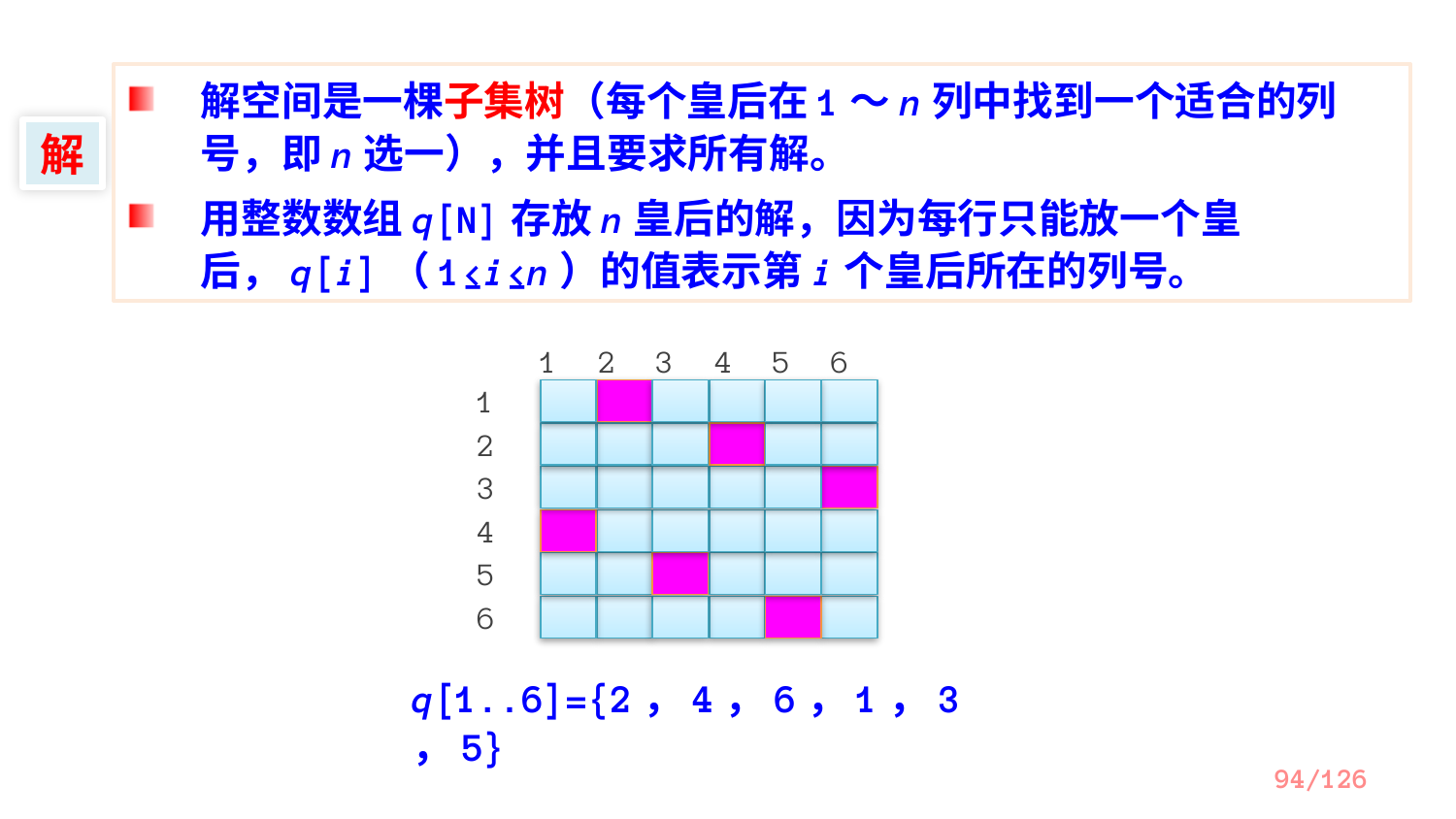

解空间是一棵子集树（每个皇后在1～n列中找到一个适合的列号，即n选一），并且要求所有解。
用整数数组q[N]存放n皇后的解，因为每行只能放一个皇后，q[i]（1≤i≤n）的值表示第i个皇后所在的列号。
解
1
2
3
4
5
6

1

2

3

4

5

6
q[1..6]={2，4，6，1，3，5}
94/126